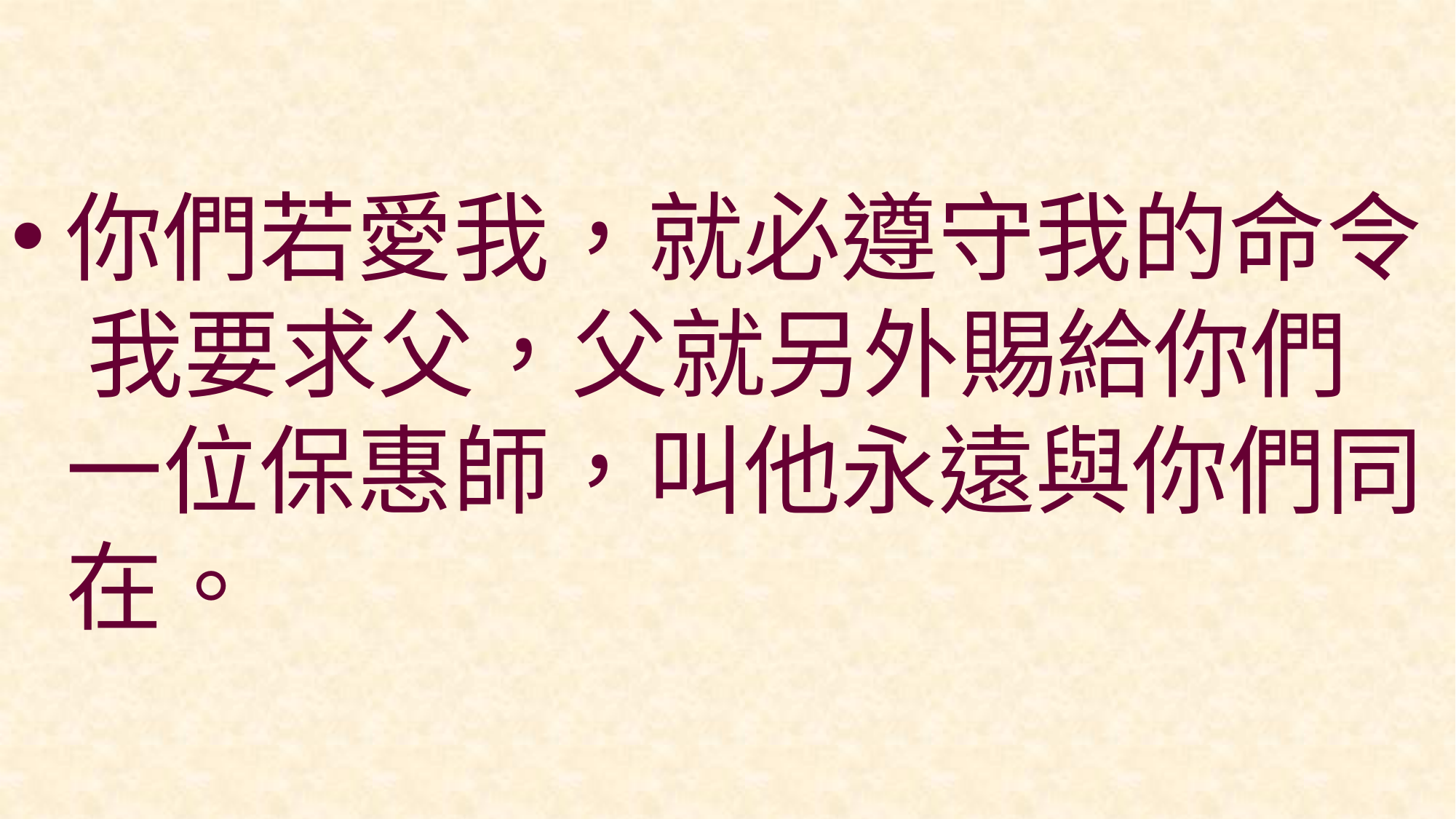

你們若愛我，就必遵守我的命令。 我要求父，父就另外賜給你們一位保惠師，叫他永遠與你們同在。